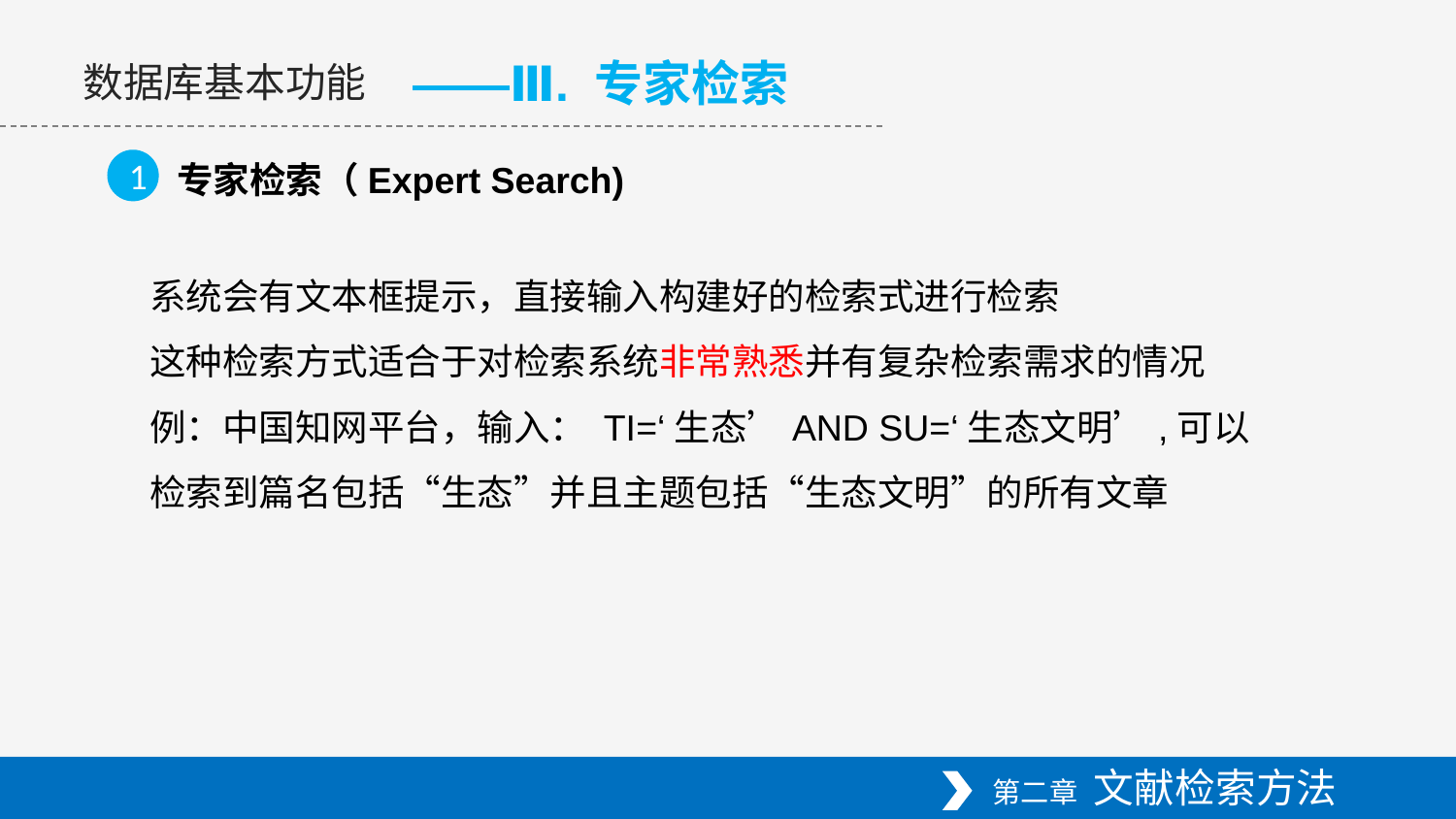

——Ⅲ. 专家检索
数据库基本功能
1
专家检索（Expert Search)
系统会有文本框提示，直接输入构建好的检索式进行检索
这种检索方式适合于对检索系统非常熟悉并有复杂检索需求的情况
例：中国知网平台，输入： TI=‘生态’AND SU=‘生态文明’,可以检索到篇名包括“生态”并且主题包括“生态文明”的所有文章